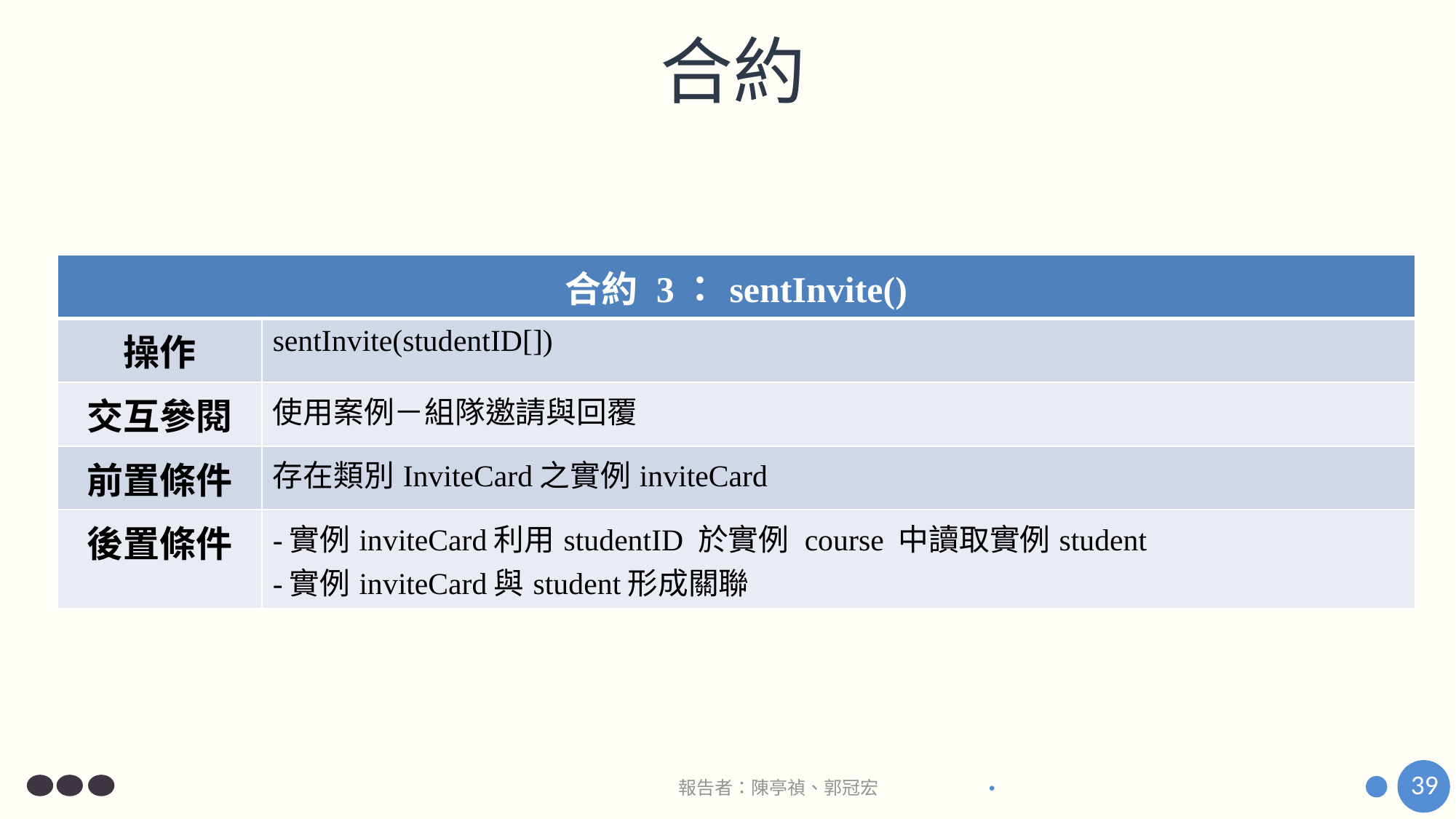

# 合約
| 合約 3：sentInvite() |  |
| --- | --- |
| 操作 | sentInvite(studentID[]) |
| 交互參閱 | 使用案例－組隊邀請與回覆 |
| 前置條件 | 存在類別InviteCard之實例inviteCard |
| 後置條件 | -實例inviteCard利用studentID 於實例 course 中讀取實例student -實例inviteCard與student形成關聯 |
39